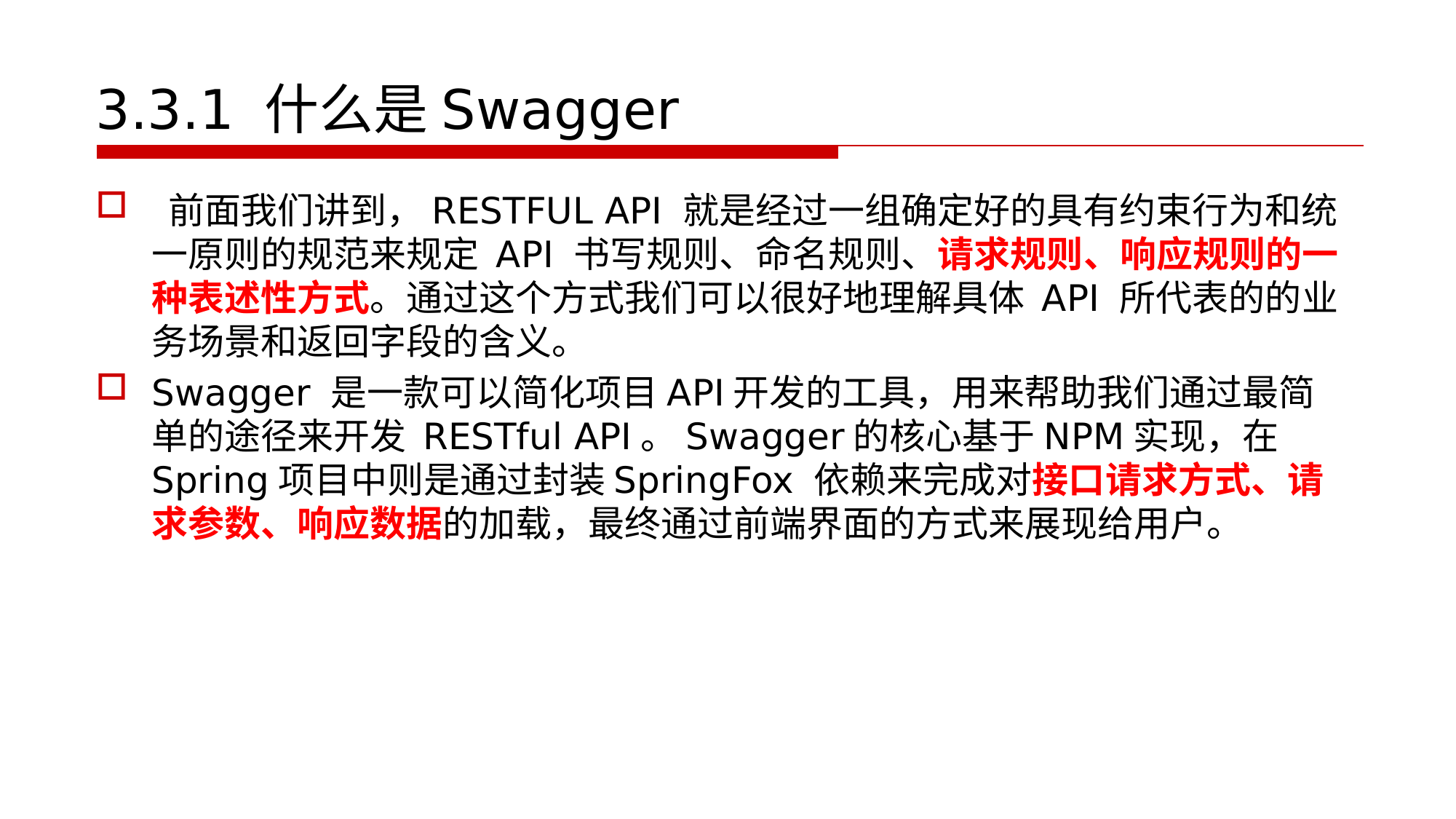

# 3.3.1 什么是Swagger
 前面我们讲到，RESTFUL API 就是经过一组确定好的具有约束行为和统一原则的规范来规定 API 书写规则、命名规则、请求规则、响应规则的一种表述性方式。通过这个方式我们可以很好地理解具体 API 所代表的的业务场景和返回字段的含义。
Swagger 是一款可以简化项目API开发的工具，用来帮助我们通过最简单的途径来开发 RESTful API。Swagger的核心基于NPM实现，在Spring项目中则是通过封装SpringFox 依赖来完成对接口请求方式、请求参数、响应数据的加载，最终通过前端界面的方式来展现给用户。